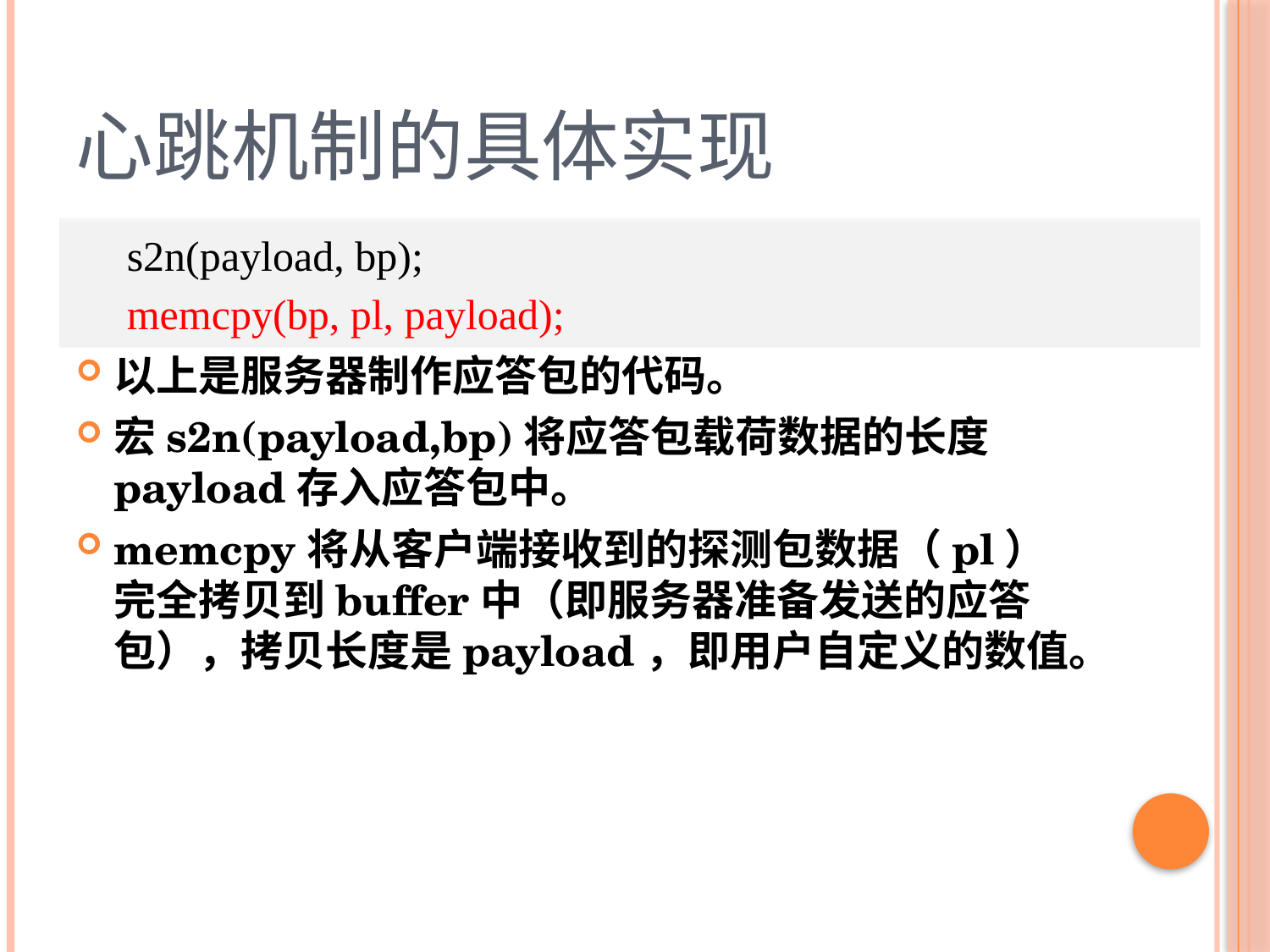

# 心跳机制的具体实现

s2n(payload, bp);
memcpy(bp, pl, payload);
以上是服务器制作应答包的代码。
宏s2n(payload,bp)将应答包载荷数据的长度payload存入应答包中。
memcpy将从客户端接收到的探测包数据（pl）完全拷贝到buffer中（即服务器准备发送的应答包），拷贝长度是payload，即用户自定义的数值。